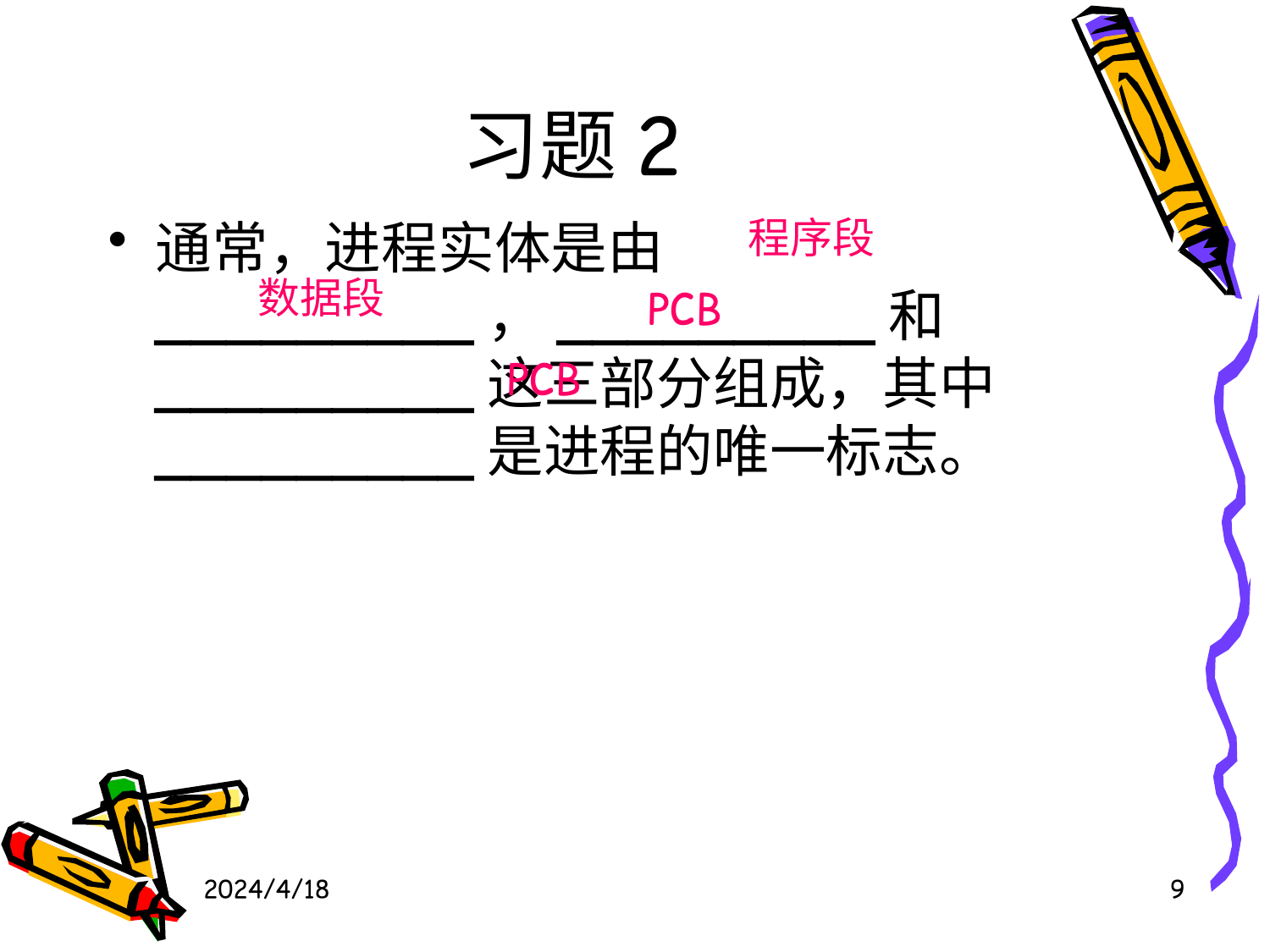

# 习题2
程序段
通常，进程实体是由_________，_________和_________这三部分组成，其中_________是进程的唯一标志。
数据段
PCB
PCB
2024/4/18
9